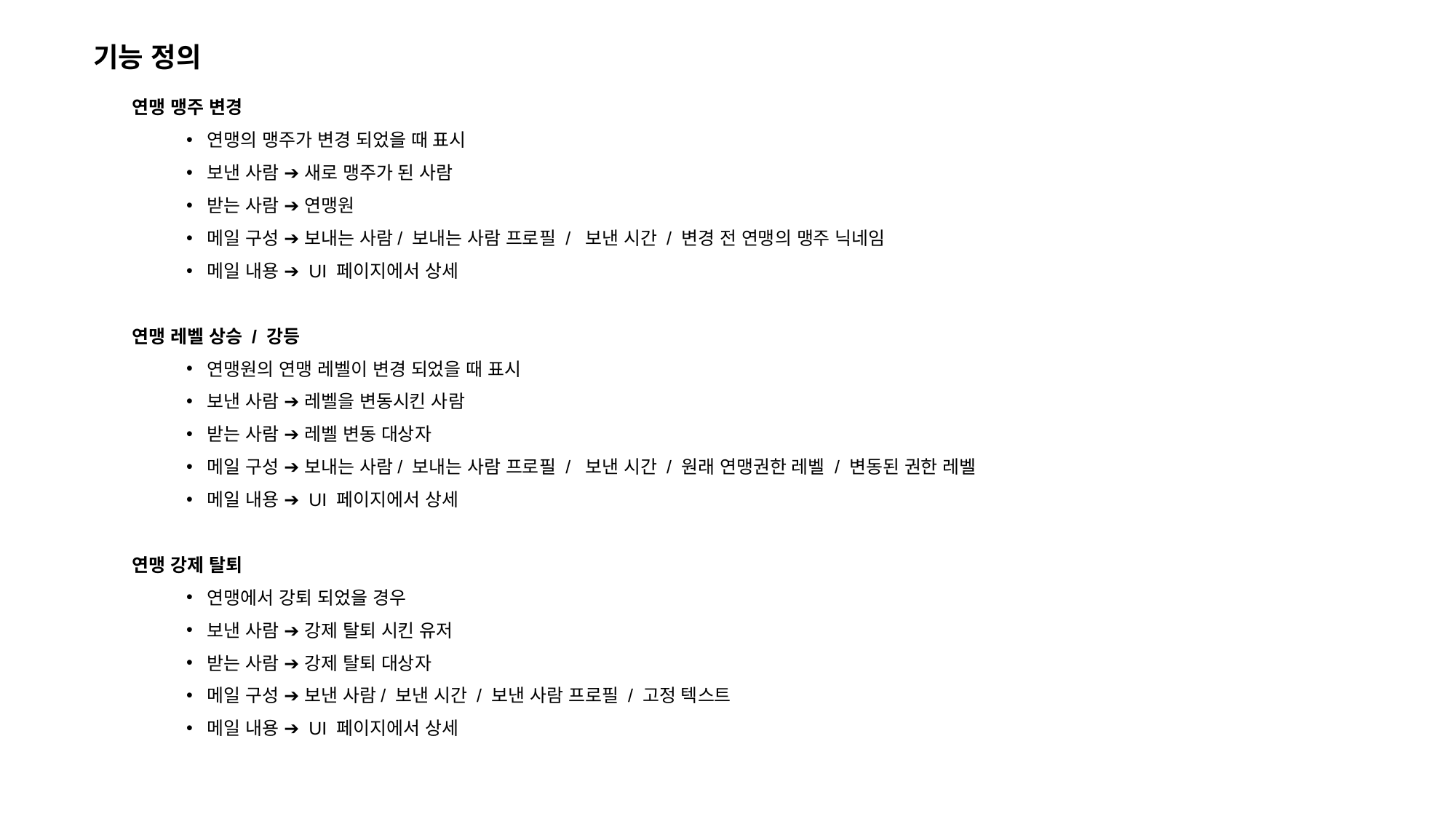

기능 정의
연맹 맹주 변경
연맹의 맹주가 변경 되었을 때 표시
보낸 사람 ➔ 새로 맹주가 된 사람
받는 사람 ➔ 연맹원
메일 구성 ➔ 보내는 사람/ 보내는 사람 프로필 /  보낸 시간 / 변경 전 연맹의 맹주 닉네임
메일 내용 ➔ UI 페이지에서 상세

연맹 레벨 상승 / 강등
연맹원의 연맹 레벨이 변경 되었을 때 표시
보낸 사람 ➔ 레벨을 변동시킨 사람
받는 사람 ➔ 레벨 변동 대상자
메일 구성 ➔ 보내는 사람/ 보내는 사람 프로필 /  보낸 시간 / 원래 연맹권한 레벨 / 변동된 권한 레벨
메일 내용 ➔ UI 페이지에서 상세

연맹 강제 탈퇴
연맹에서 강퇴 되었을 경우
보낸 사람 ➔ 강제 탈퇴 시킨 유저
받는 사람 ➔ 강제 탈퇴 대상자
메일 구성 ➔ 보낸 사람/ 보낸 시간 / 보낸 사람 프로필 / 고정 텍스트
메일 내용 ➔ UI 페이지에서 상세